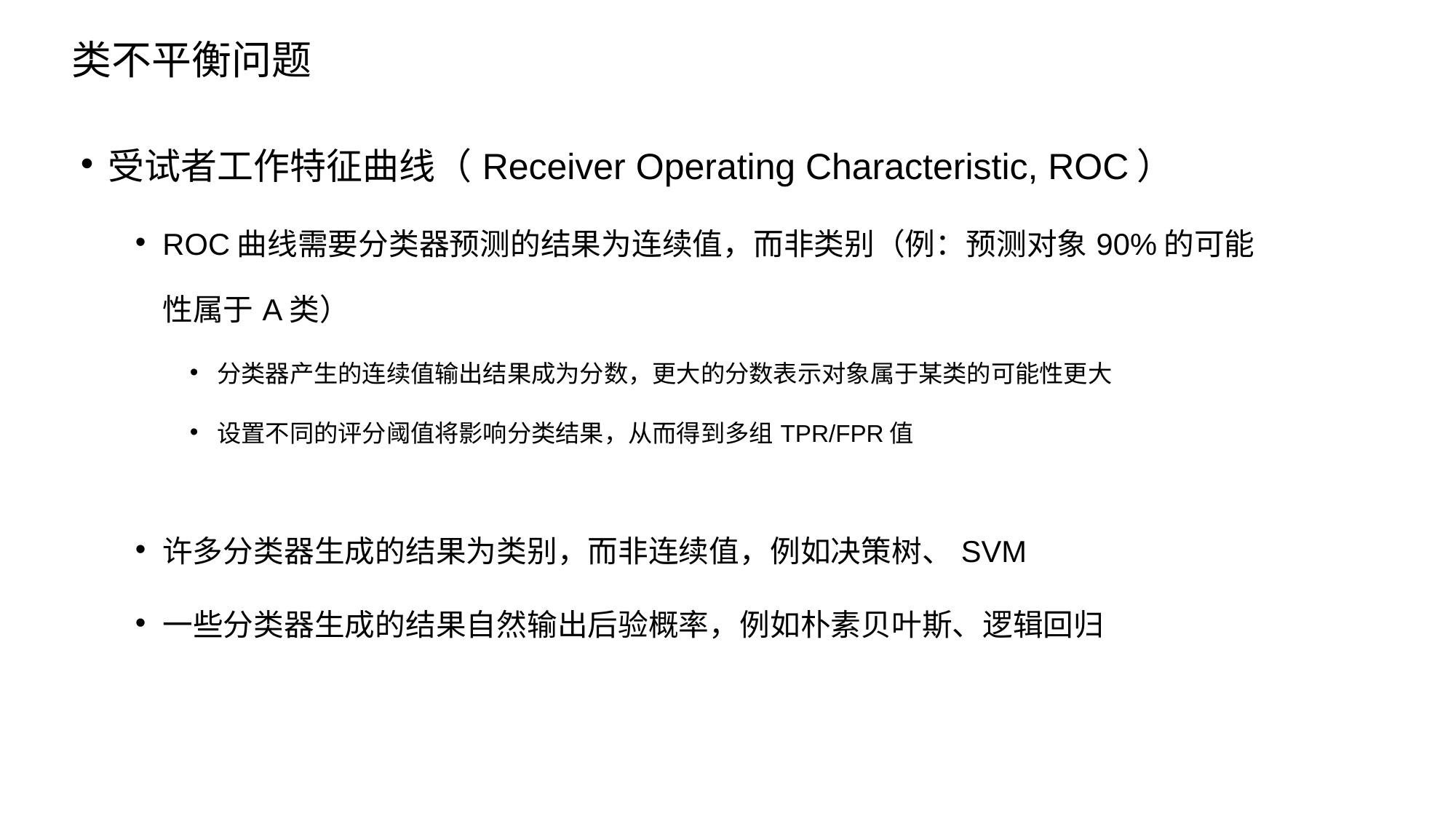

# 类不平衡问题

受试者工作特征曲线（Receiver Operating Characteristic, ROC）
ROC曲线需要分类器预测的结果为连续值，而非类别（例：预测对象90%的可能性属于A类）
分类器产生的连续值输出结果成为分数，更大的分数表示对象属于某类的可能性更大
设置不同的评分阈值将影响分类结果，从而得到多组TPR/FPR值

许多分类器生成的结果为类别，而非连续值，例如决策树、SVM
一些分类器生成的结果自然输出后验概率，例如朴素贝叶斯、逻辑回归